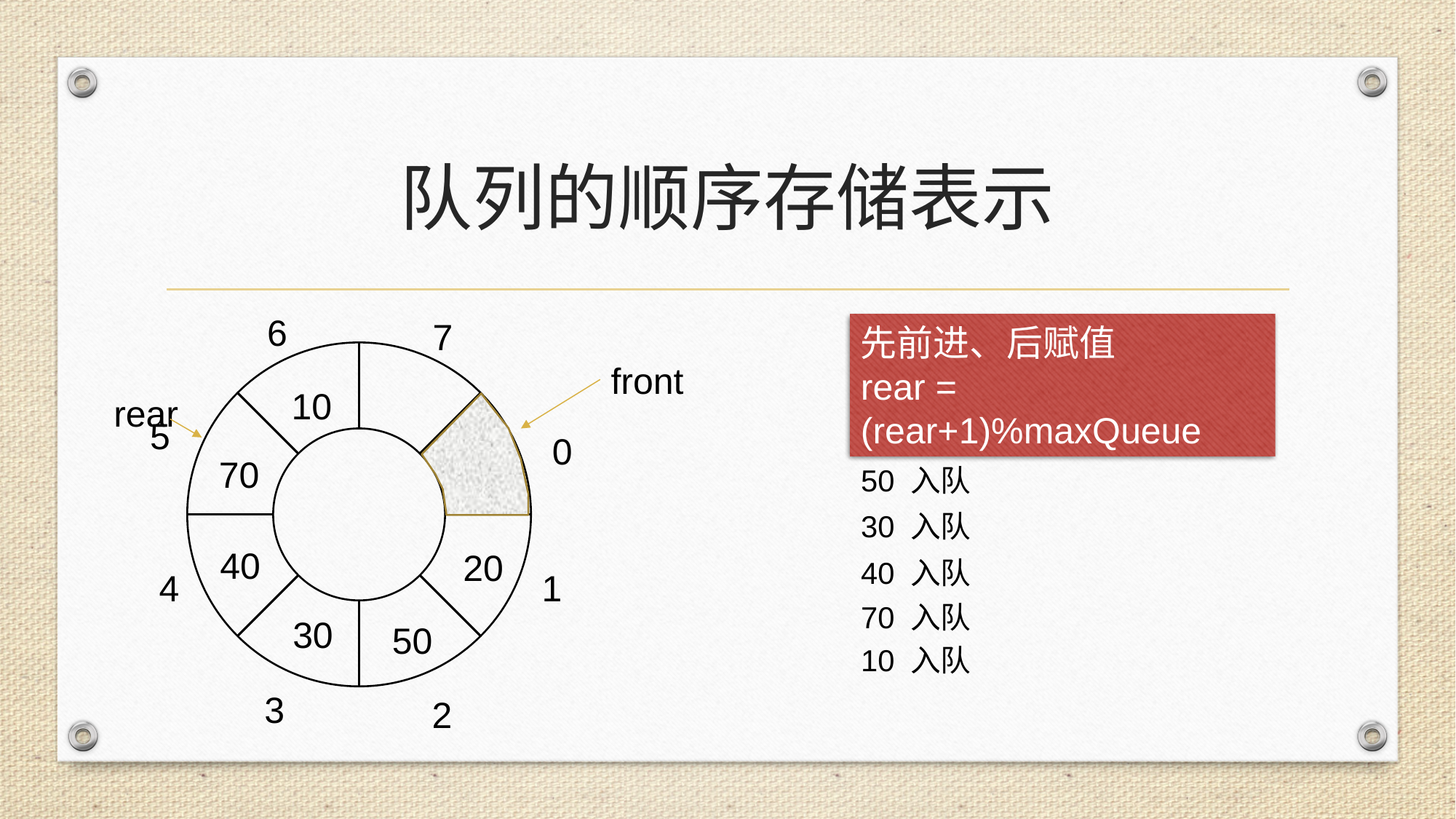

# 队列的顺序存储表示
6
7
先前进、后赋值
rear = (rear+1)%maxQueue

front
10
rear

5
20 入队
0
70
50 入队
30 入队
40
20
40 入队
4
1
70 入队
30
50
10 入队
3
2